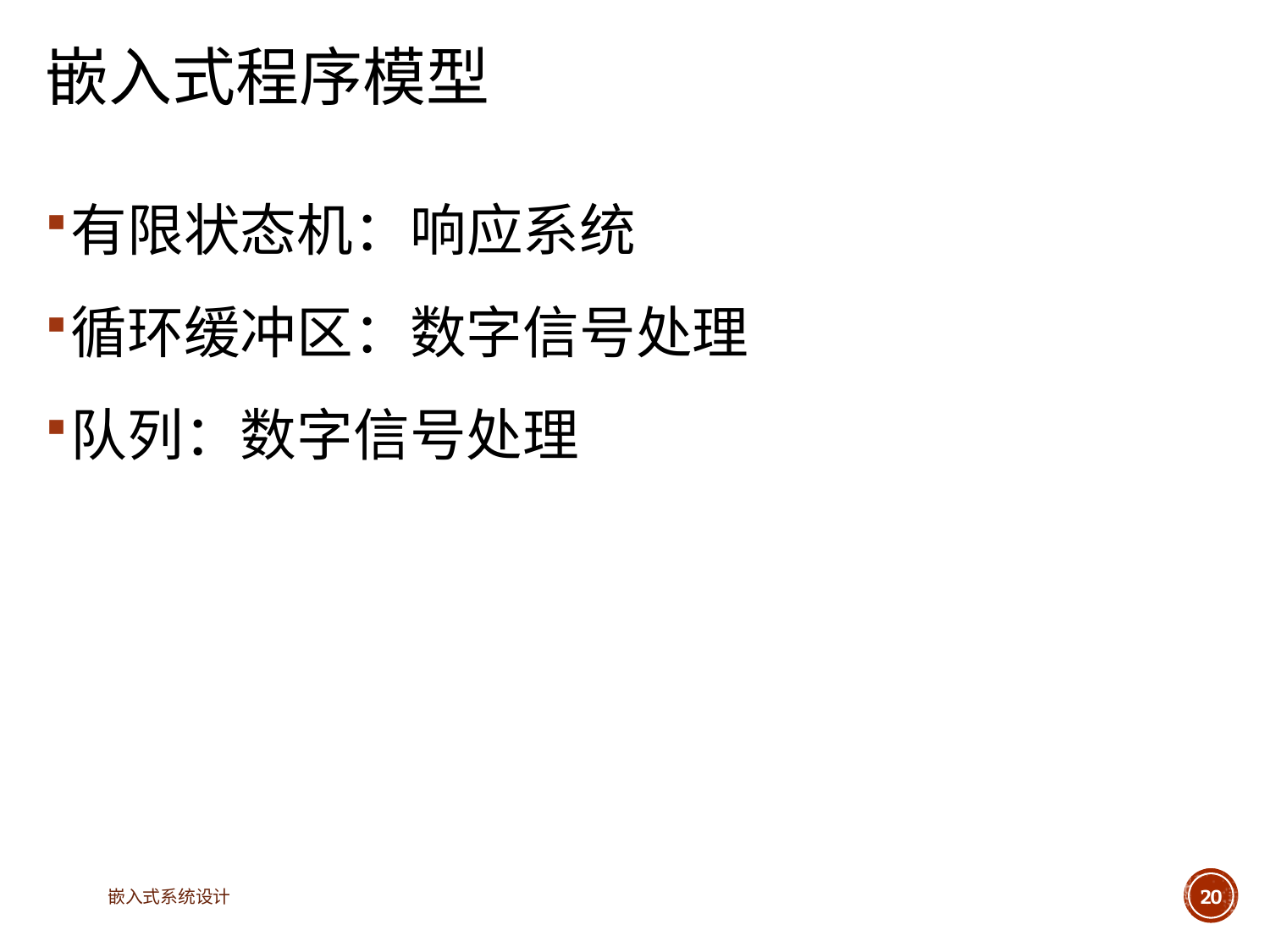

# 嵌入式程序模型
有限状态机：响应系统
循环缓冲区：数字信号处理
队列：数字信号处理

嵌入式系统设计
20